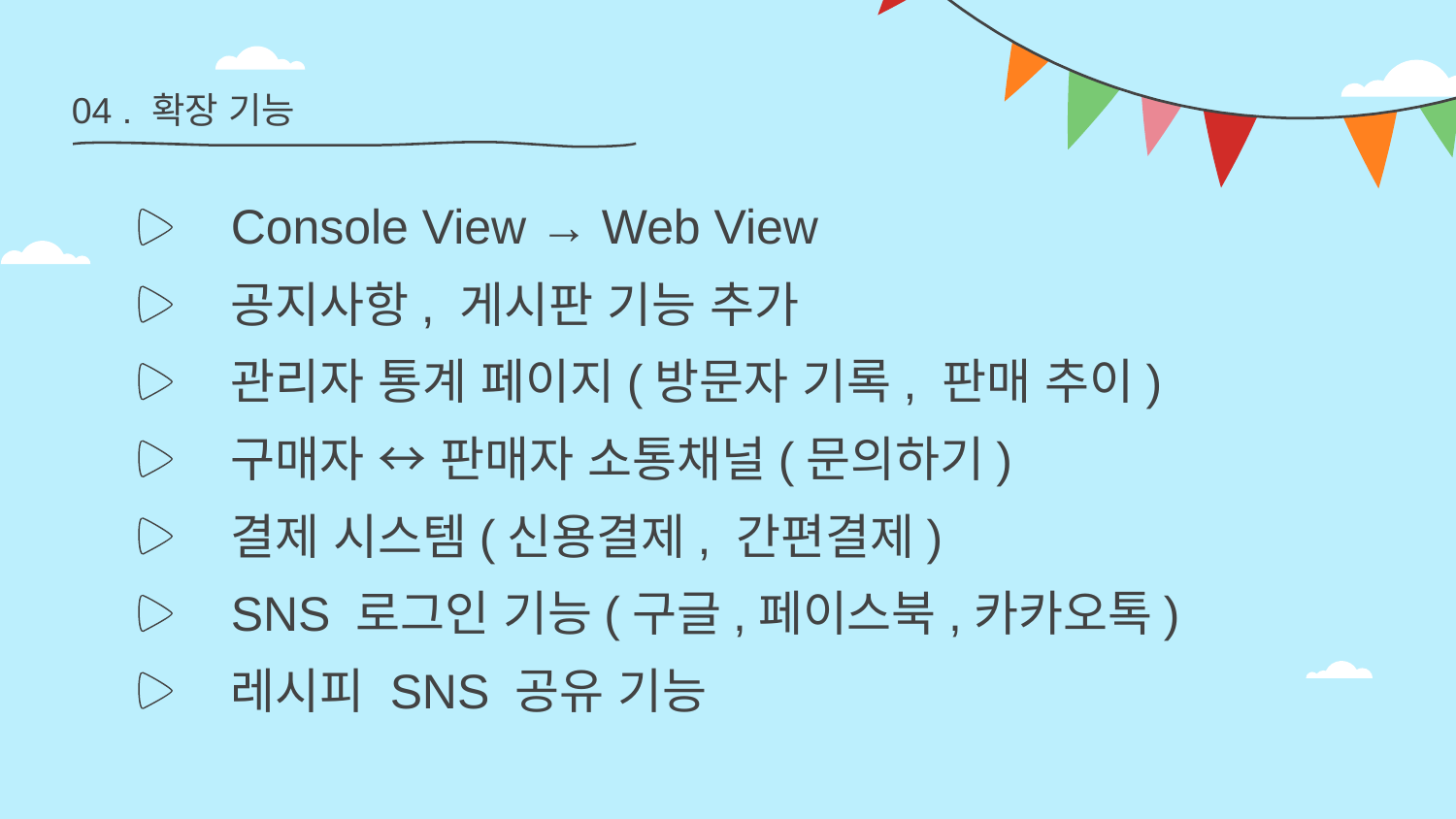

04 . 확장 기능
Console View → Web View

공지사항, 게시판 기능 추가

관리자 통계 페이지(방문자 기록, 판매 추이)

구매자 ↔ 판매자 소통채널(문의하기)

결제 시스템(신용결제, 간편결제)

SNS 로그인 기능(구글,페이스북,카카오톡)

레시피 SNS 공유 기능